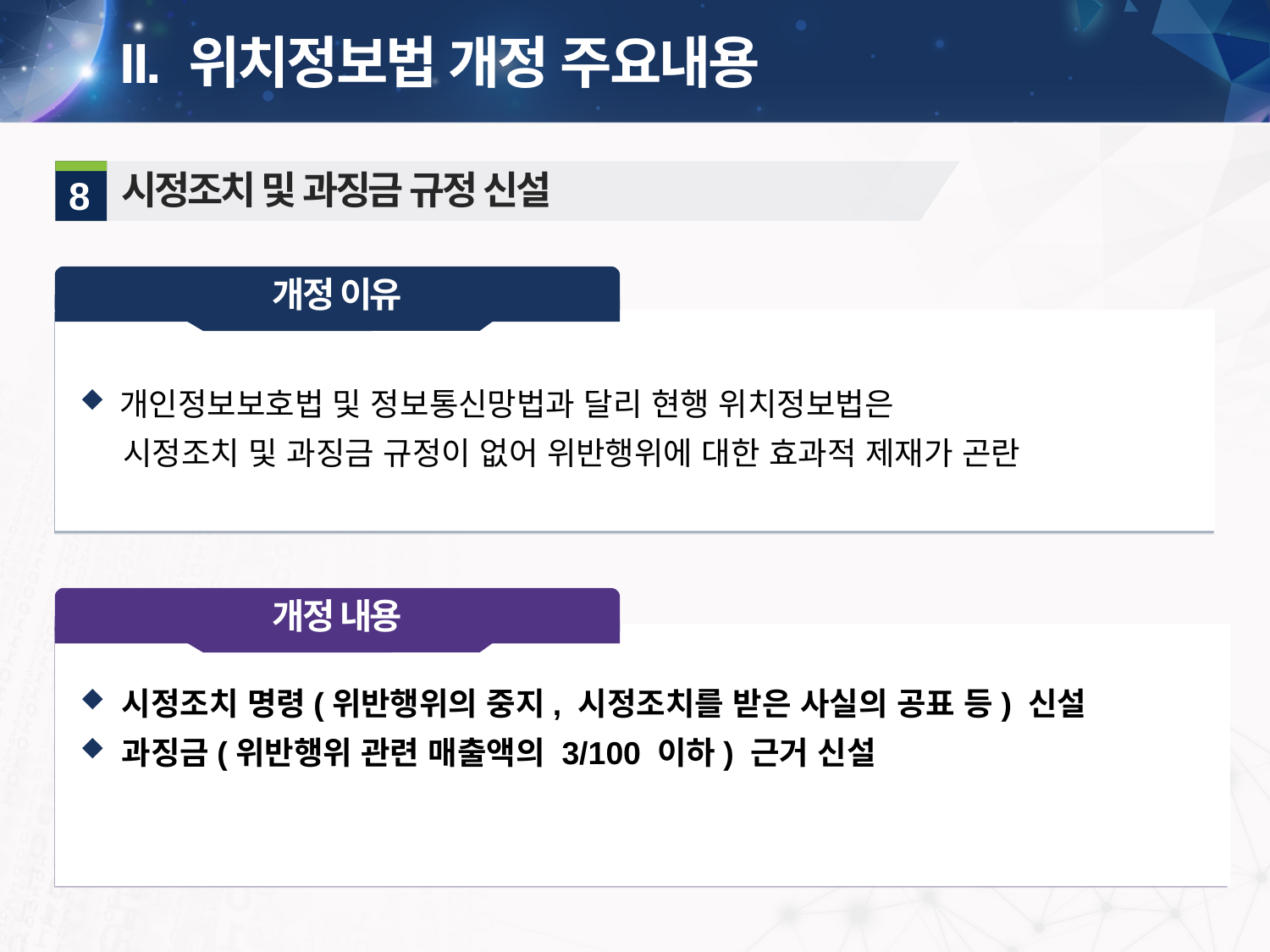

II. 위치정보법 개정 주요내용

시정조치 및 과징금 규정 신설

8

개정 이유

개인정보보호법 및 정보통신망법과 달리 현행 위치정보법은
    시정조치 및 과징금 규정이 없어 위반행위에 대한 효과적 제재가 곤란

개정 내용

 시정조치 명령(위반행위의 중지, 시정조치를 받은 사실의 공표 등) 신설
 과징금(위반행위 관련 매출액의 3/100 이하) 근거 신설